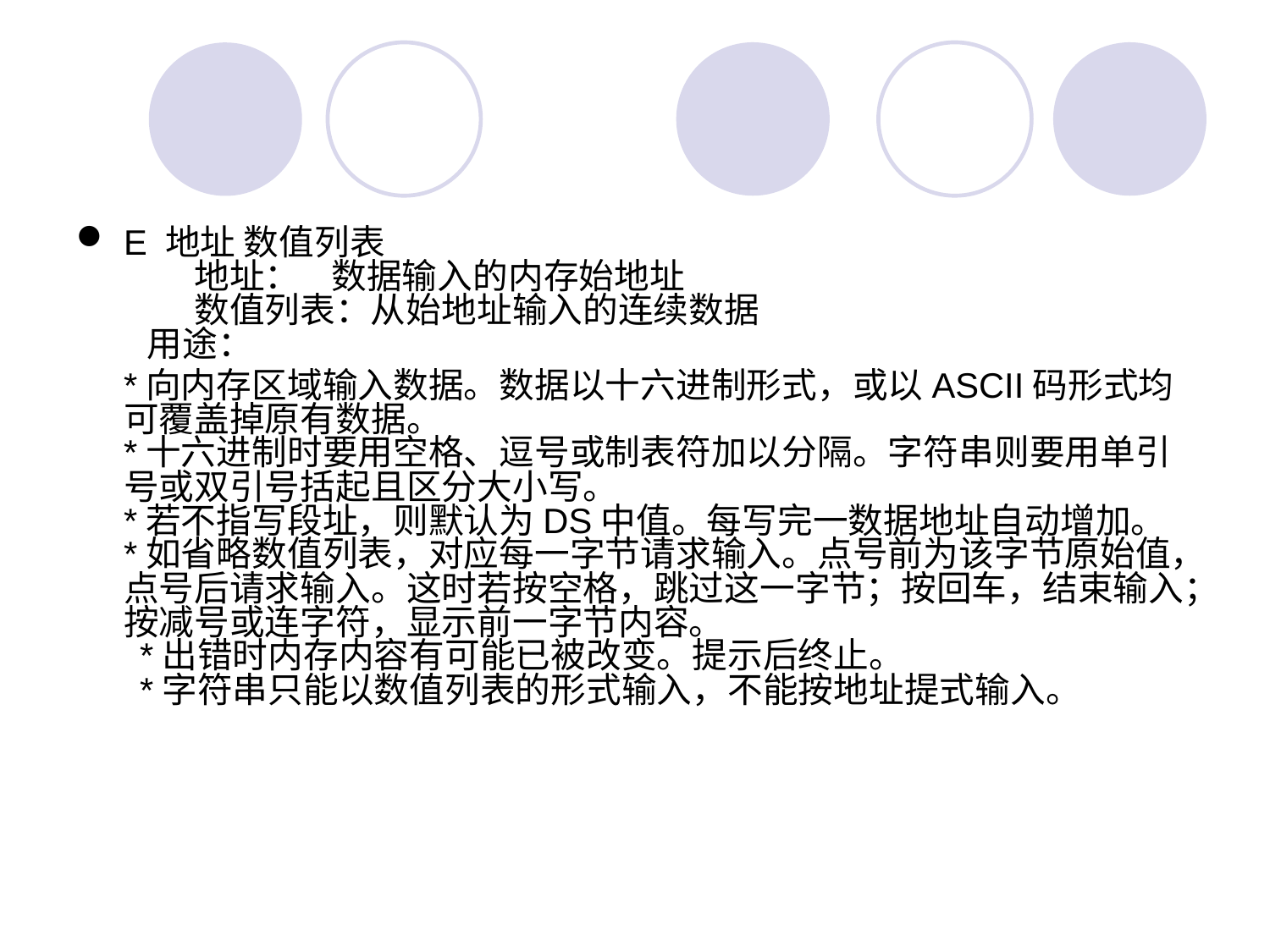

#
E 地址 数值列表
         地址：    数据输入的内存始地址
         数值列表：从始地址输入的连续数据
   用途：
	*向内存区域输入数据。数据以十六进制形式，或以ASCII码形式均可覆盖掉原有数据。
*十六进制时要用空格、逗号或制表符加以分隔。字符串则要用单引号或双引号括起且区分大小写。
*若不指写段址，则默认为DS中值。每写完一数据地址自动增加。
*如省略数值列表，对应每一字节请求输入。点号前为该字节原始值，点号后请求输入。这时若按空格，跳过这一字节；按回车，结束输入；按减号或连字符，显示前一字节内容。
 *出错时内存内容有可能已被改变。提示后终止。
 *字符串只能以数值列表的形式输入，不能按地址提式输入。